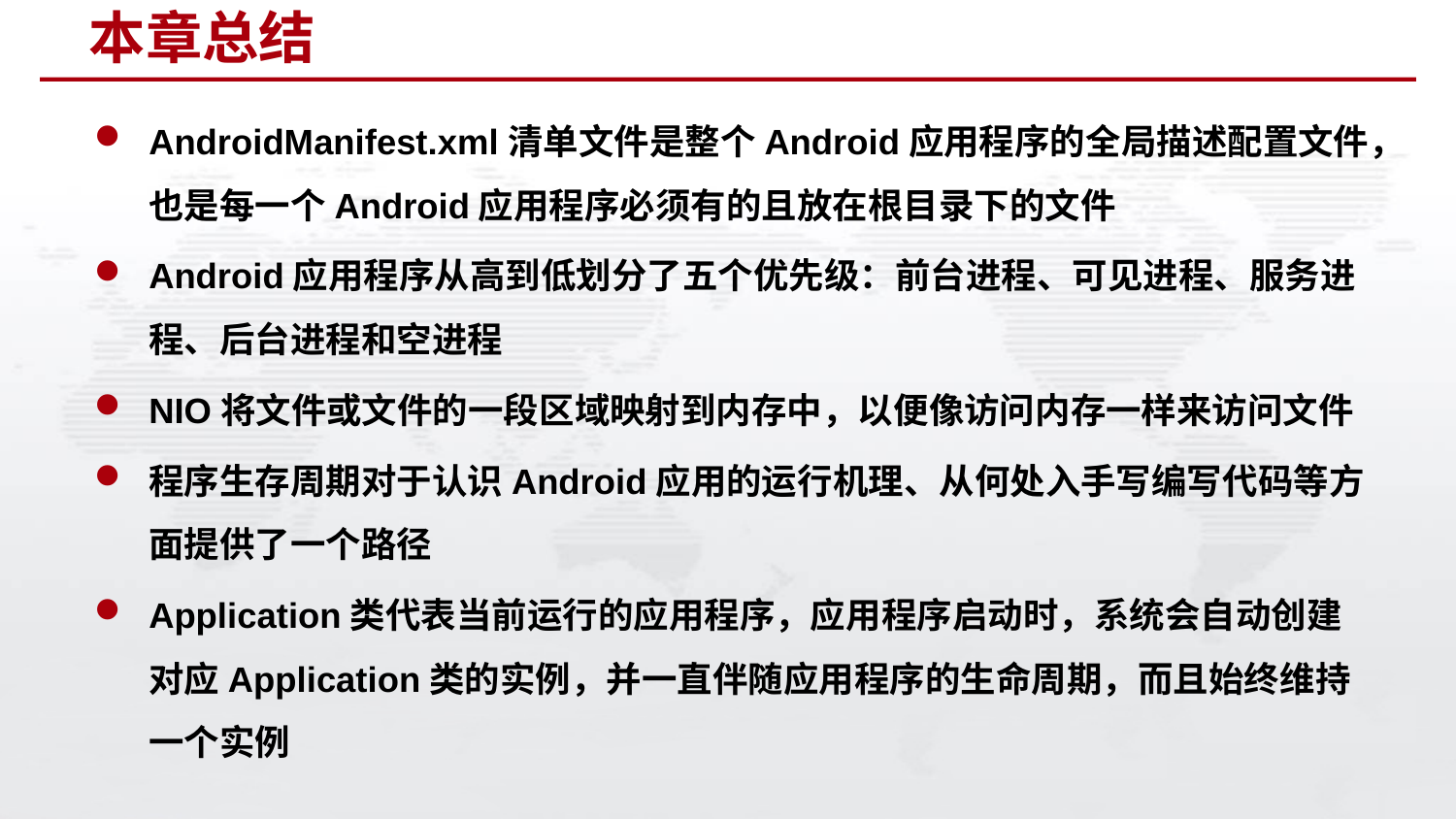

# 本章总结
AndroidManifest.xml清单文件是整个Android应用程序的全局描述配置文件，也是每一个Android应用程序必须有的且放在根目录下的文件
Android应用程序从高到低划分了五个优先级：前台进程、可见进程、服务进程、后台进程和空进程
NIO将文件或文件的一段区域映射到内存中，以便像访问内存一样来访问文件
程序生存周期对于认识Android应用的运行机理、从何处入手写编写代码等方面提供了一个路径
Application类代表当前运行的应用程序，应用程序启动时，系统会自动创建对应Application类的实例，并一直伴随应用程序的生命周期，而且始终维持一个实例